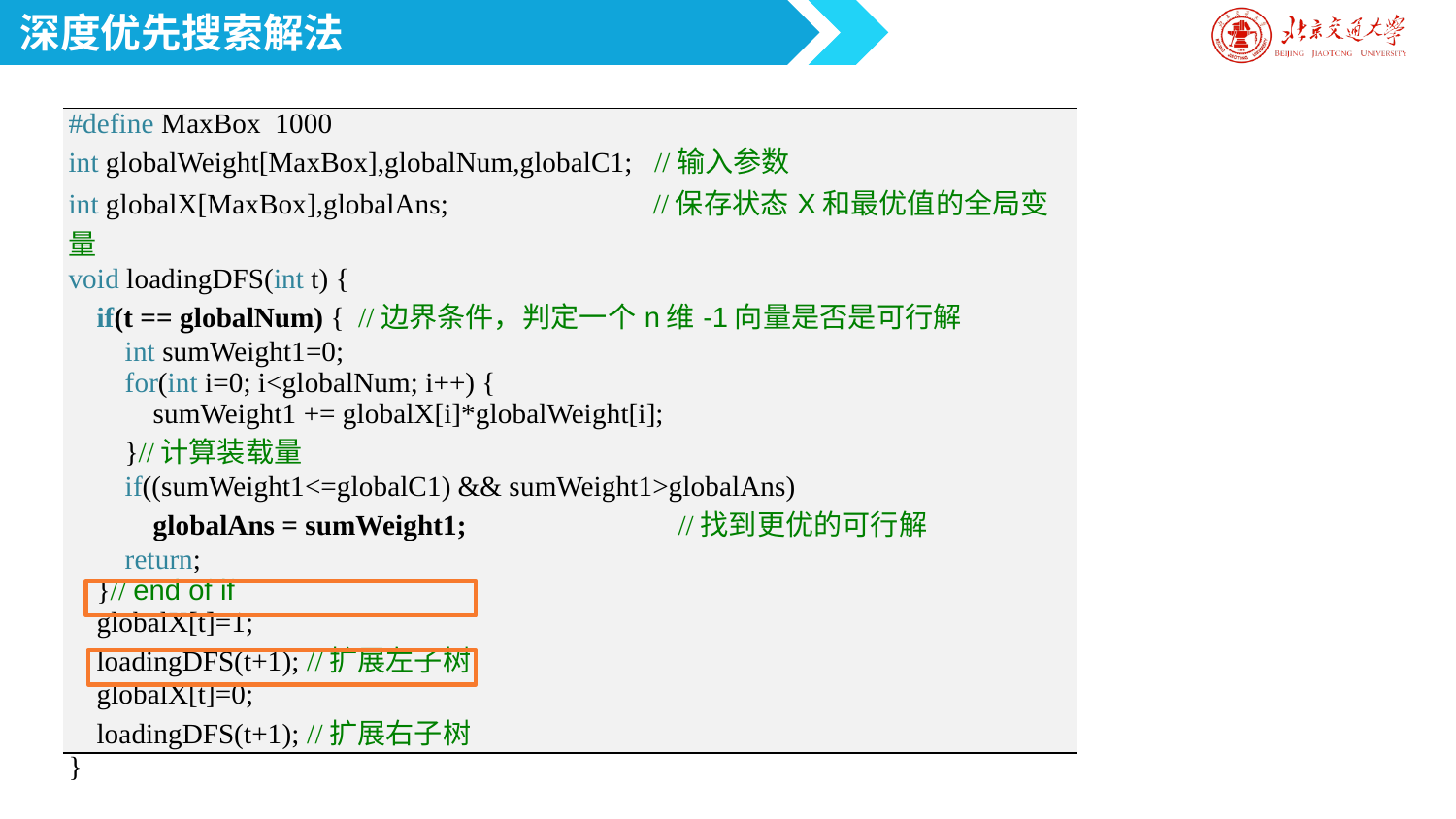

深度优先搜索解法
| #define MaxBox 1000 int globalWeight[MaxBox],globalNum,globalC1; //输入参数 int globalX[MaxBox],globalAns; //保存状态X和最优值的全局变量 void loadingDFS(int t) { if(t == globalNum) { //边界条件，判定一个n维-1向量是否是可行解 int sumWeight1=0; for(int i=0; i<globalNum; i++) { sumWeight1 += globalX[i]\*globalWeight[i]; }//计算装载量 if((sumWeight1<=globalC1) && sumWeight1>globalAns) globalAns = sumWeight1; //找到更优的可行解 return; }// end of if globalX[t]=1; loadingDFS(t+1); //扩展左子树 globalX[t]=0; loadingDFS(t+1); //扩展右子树 } |
| --- |